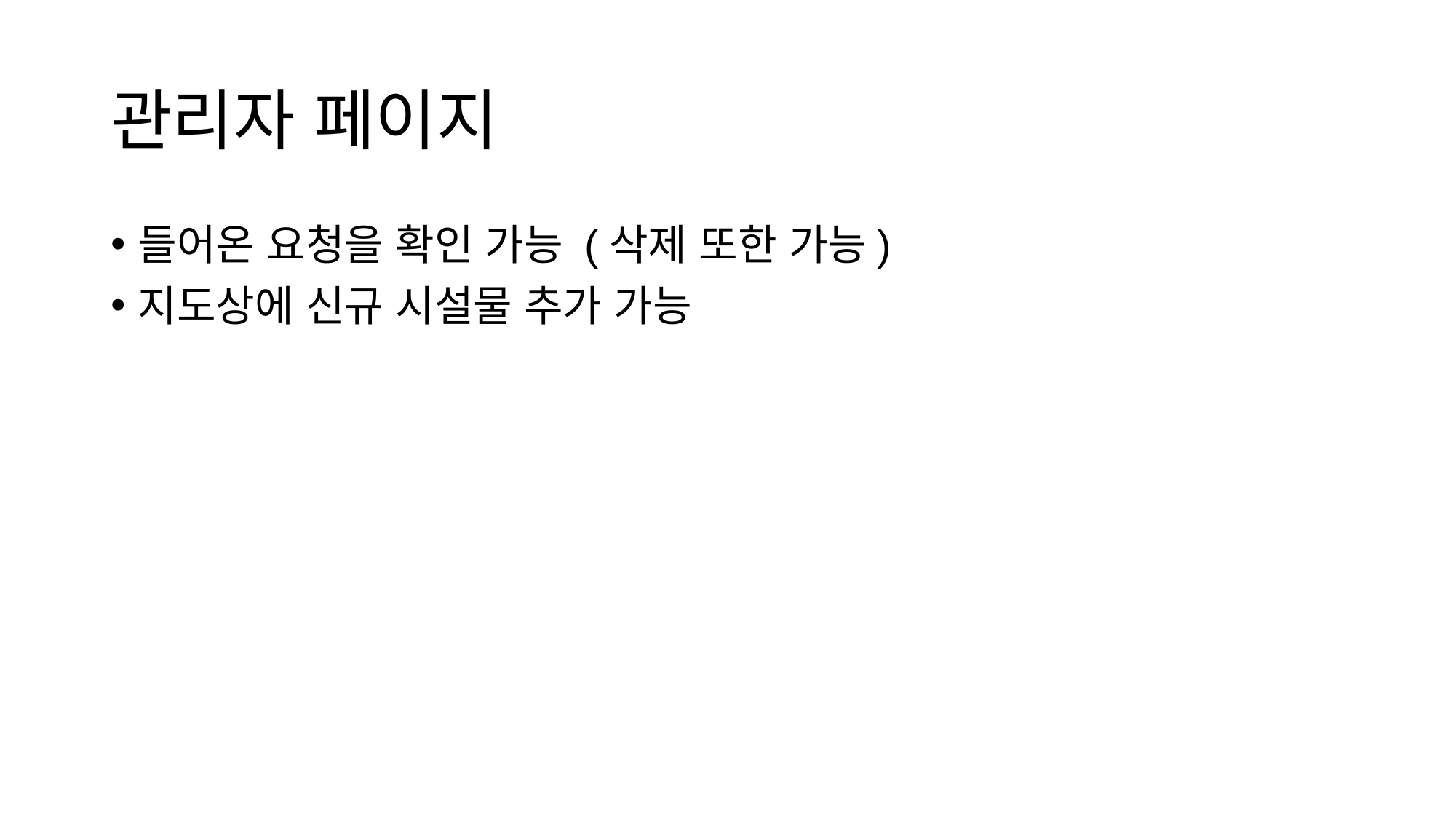

# 관리자 페이지
들어온 요청을 확인 가능 (삭제 또한 가능)
지도상에 신규 시설물 추가 가능